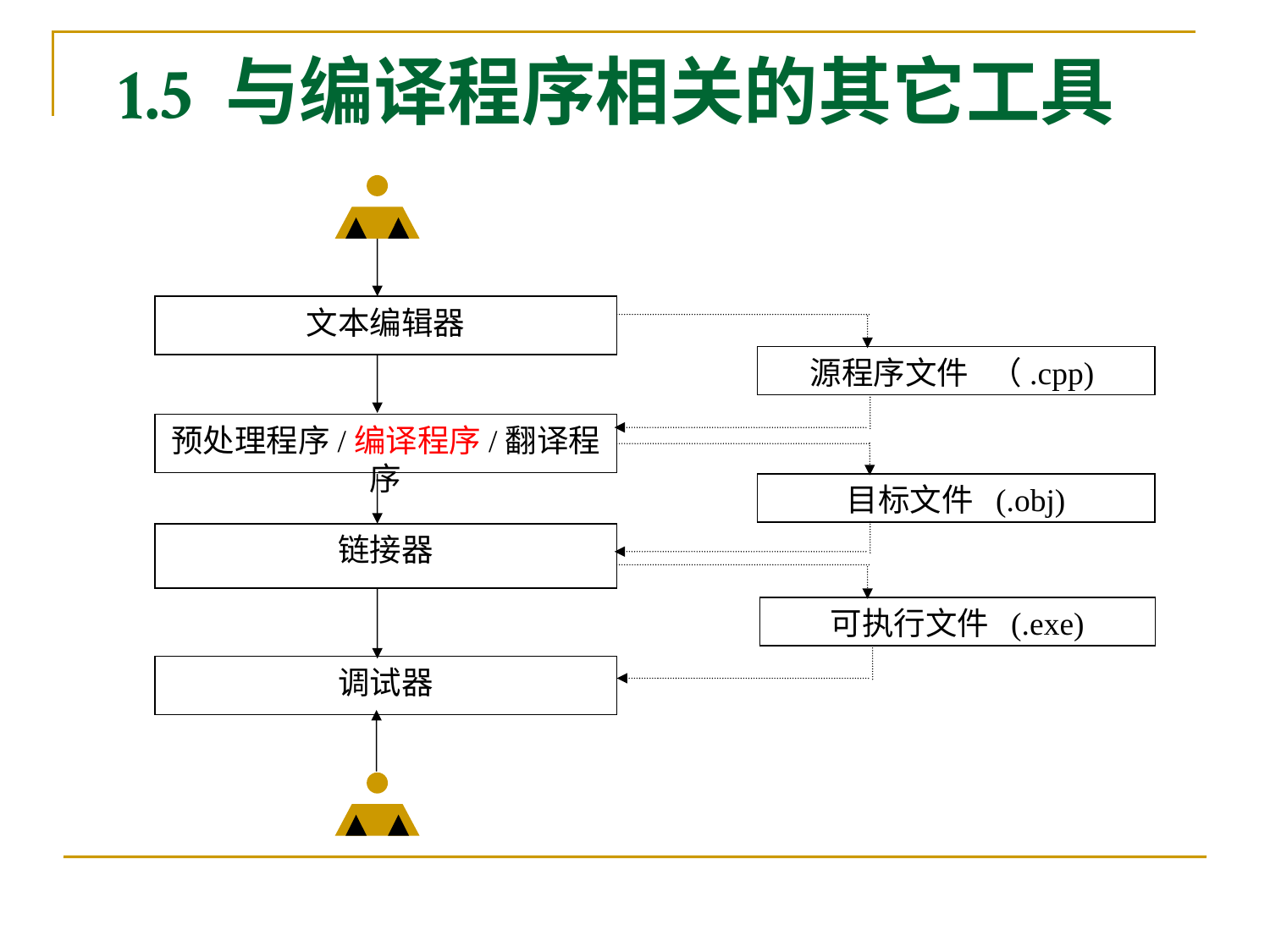

# 1.5 与编译程序相关的其它工具

文本编辑器

源程序文件   （.cpp)

预处理程序/编译程序/翻译程序

目标文件  (.obj)

链接器

可执行文件  (.exe)

调试器